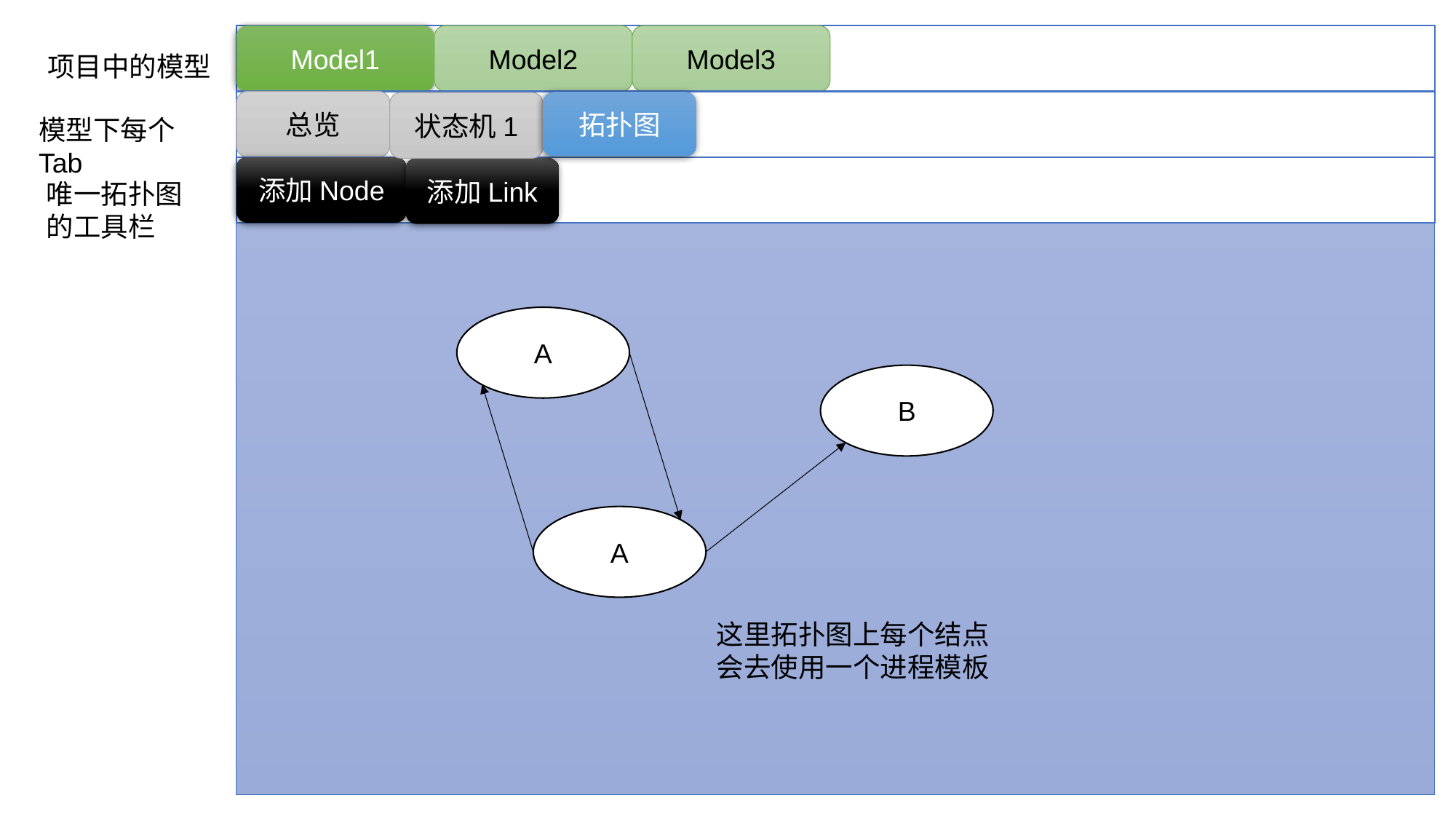

Model2
Model3
Model1

项目中的模型

总览
拓扑图
状态机1
模型下每个Tab
添加Node

添加Link
唯一拓扑图
的工具栏
A
B
A
这里拓扑图上每个结点会去使用一个进程模板